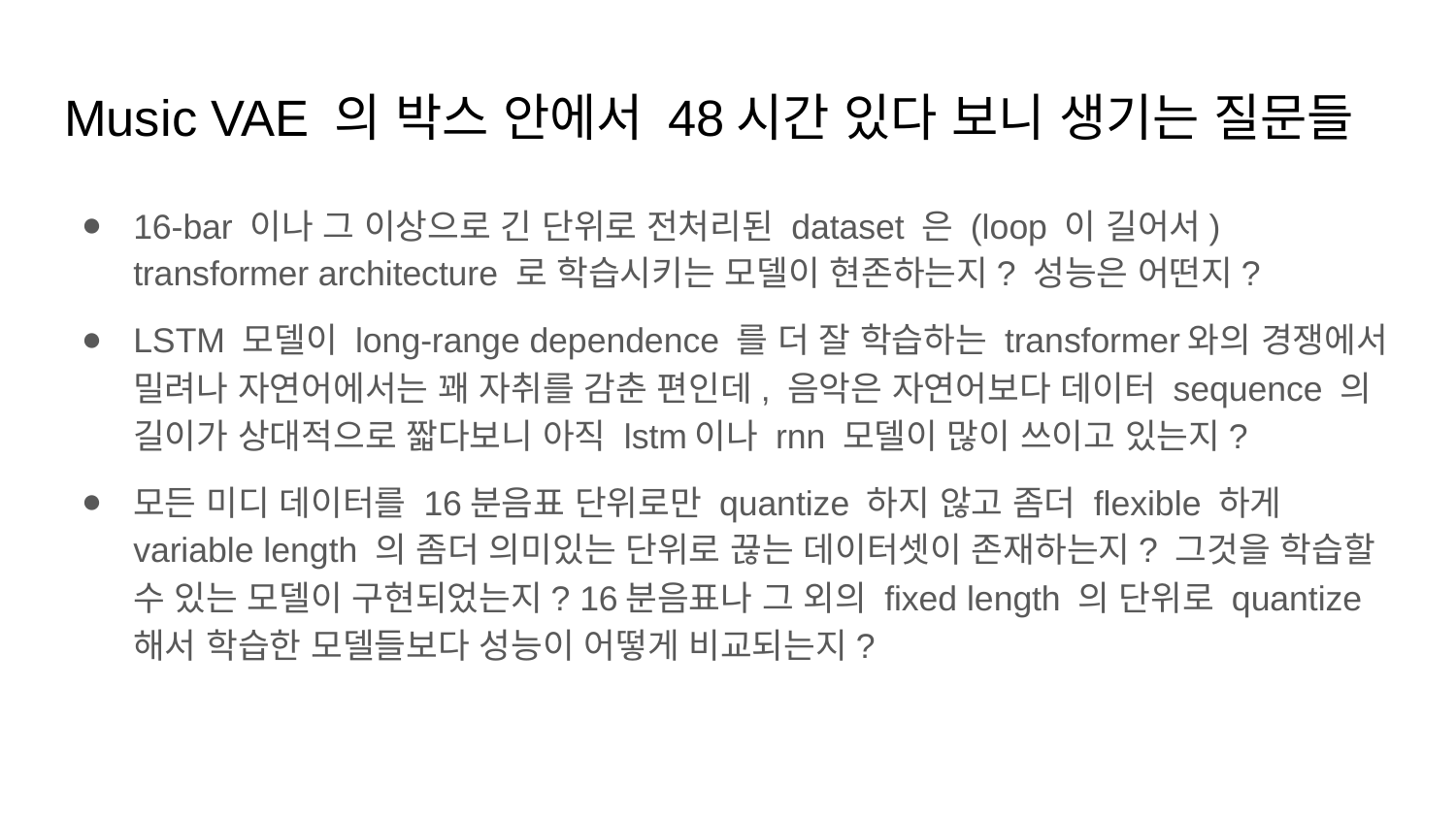

# Music VAE 의 박스 안에서 48시간 있다 보니 생기는 질문들
16-bar 이나 그 이상으로 긴 단위로 전처리된 dataset 은 (loop 이 길어서) transformer architecture 로 학습시키는 모델이 현존하는지? 성능은 어떤지?
LSTM 모델이 long-range dependence 를 더 잘 학습하는 transformer와의 경쟁에서 밀려나 자연어에서는 꽤 자취를 감춘 편인데, 음악은 자연어보다 데이터 sequence 의 길이가 상대적으로 짧다보니 아직 lstm이나 rnn 모델이 많이 쓰이고 있는지?
모든 미디 데이터를 16분음표 단위로만 quantize 하지 않고 좀더 flexible 하게 variable length 의 좀더 의미있는 단위로 끊는 데이터셋이 존재하는지? 그것을 학습할 수 있는 모델이 구현되었는지? 16분음표나 그 외의 fixed length 의 단위로 quantize 해서 학습한 모델들보다 성능이 어떻게 비교되는지?